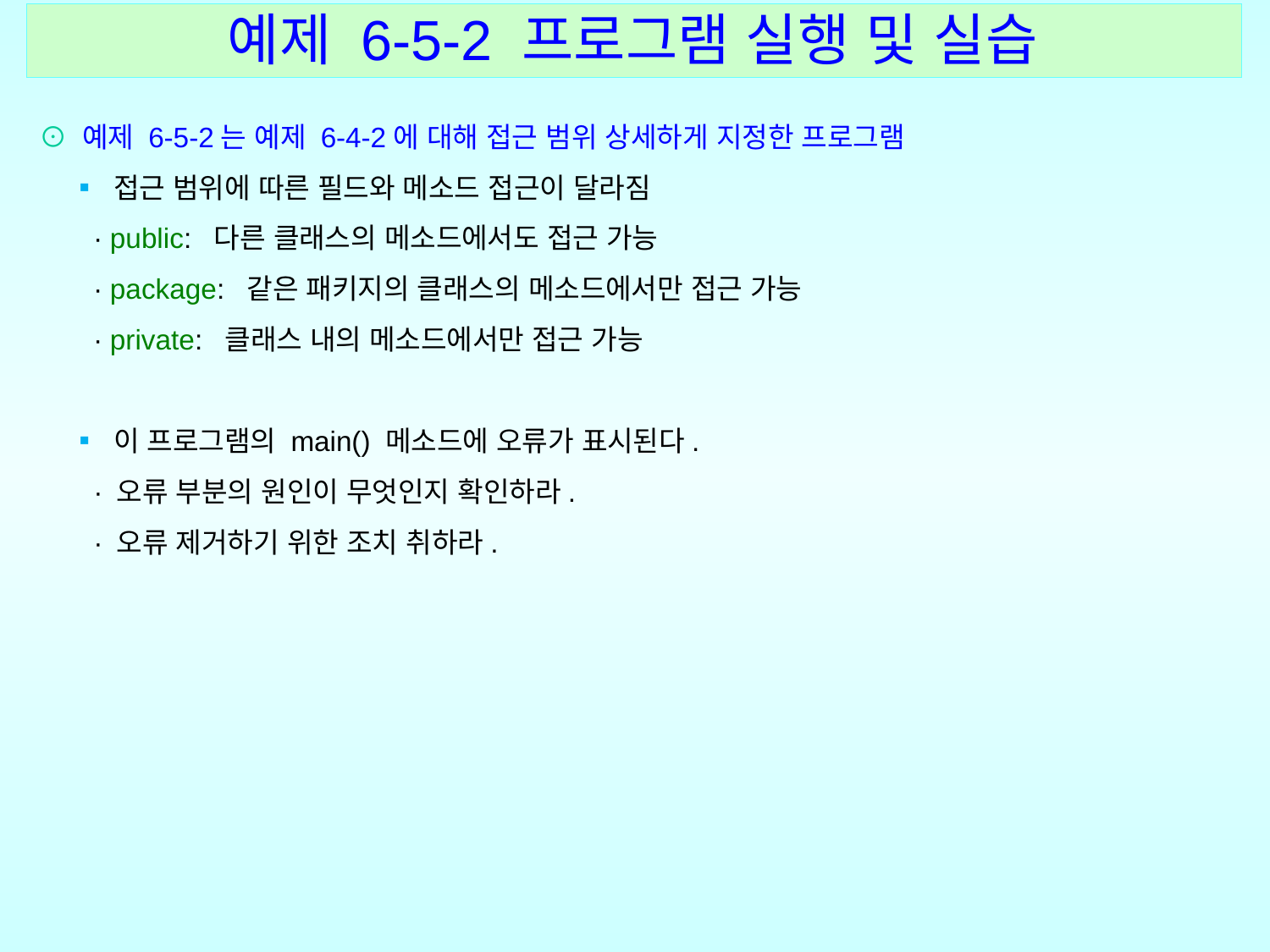

예제 6-5-2 프로그램 실행 및 실습
⊙ 예제 6-5-2는 예제 6-4-2에 대해 접근 범위 상세하게 지정한 프로그램
    ▪ 접근 범위에 따른 필드와 메소드 접근이 달라짐
       ∙ public:  다른 클래스의 메소드에서도 접근 가능
       ∙ package:  같은 패키지의 클래스의 메소드에서만 접근 가능
       ∙ private:  클래스 내의 메소드에서만 접근 가능

    ▪ 이 프로그램의 main() 메소드에 오류가 표시된다.
       ∙ 오류 부분의 원인이 무엇인지 확인하라.
       ∙ 오류 제거하기 위한 조치 취하라.